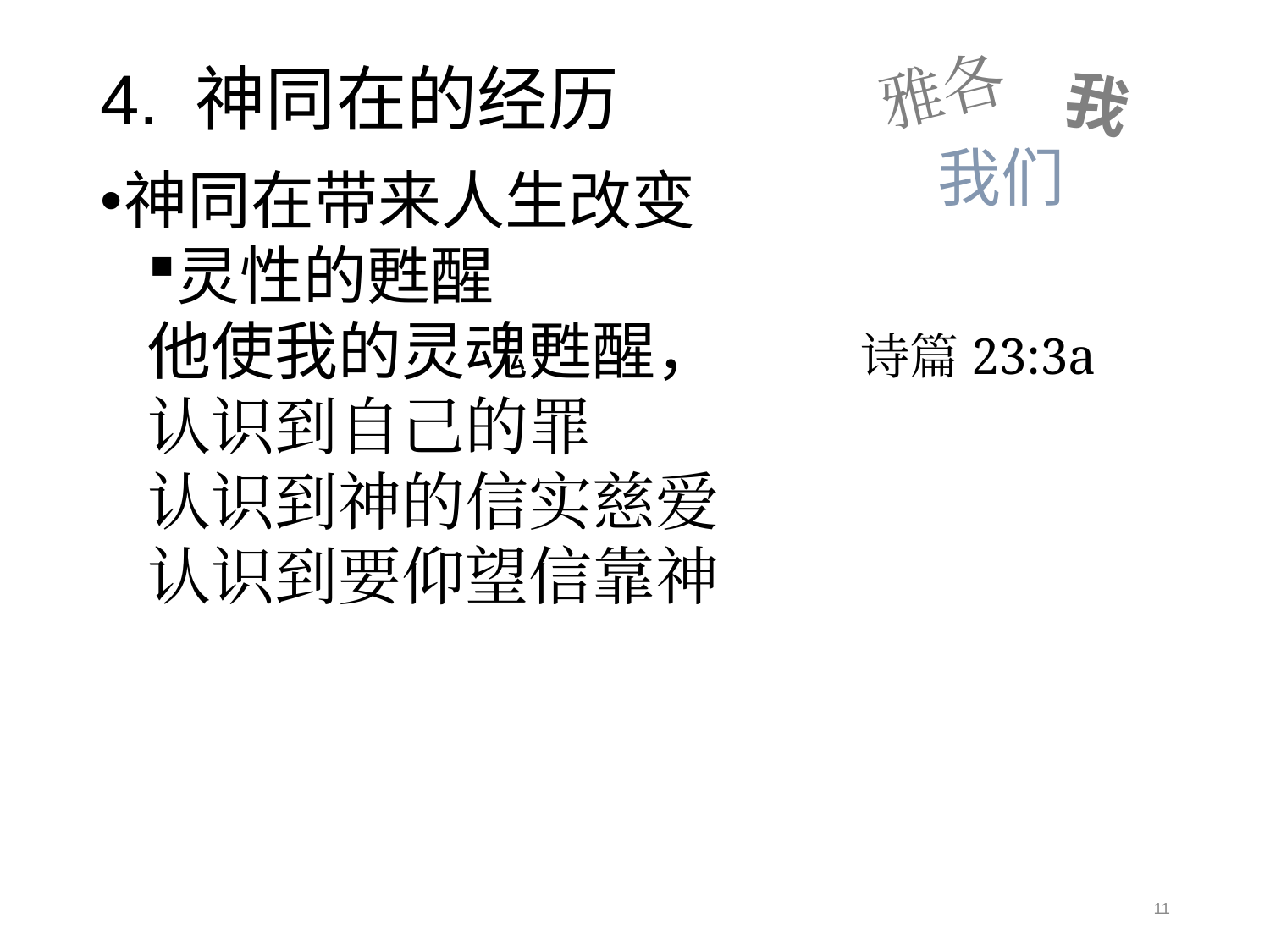

雅各
我
我们
# 4. 神同在的经历
神同在带来人生改变
灵性的甦醒
他使我的灵魂甦醒，          诗篇23:3a
认识到自己的罪
认识到神的信实慈爱
认识到要仰望信靠神

11